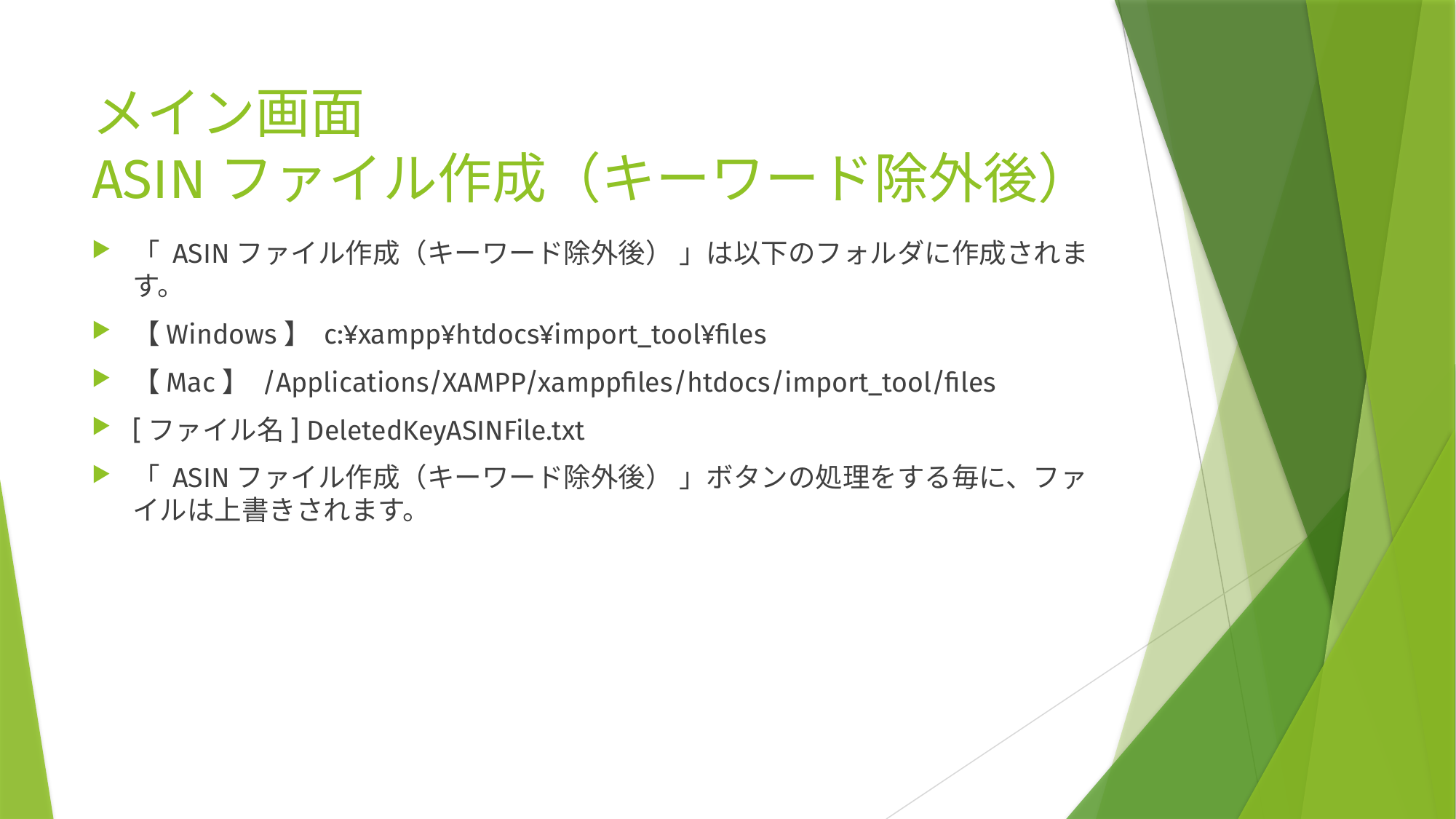

# メイン画面 ASINファイル作成（キーワード除外後）
「 ASINファイル作成（キーワード除外後） 」は以下のフォルダに作成されます。
【Windows】 c:¥xampp¥htdocs¥import_tool¥files
【Mac】 /Applications/XAMPP/xamppfiles/htdocs/import_tool/files
[ファイル名] DeletedKeyASINFile.txt
「 ASINファイル作成（キーワード除外後） 」ボタンの処理をする毎に、ファイルは上書きされます。